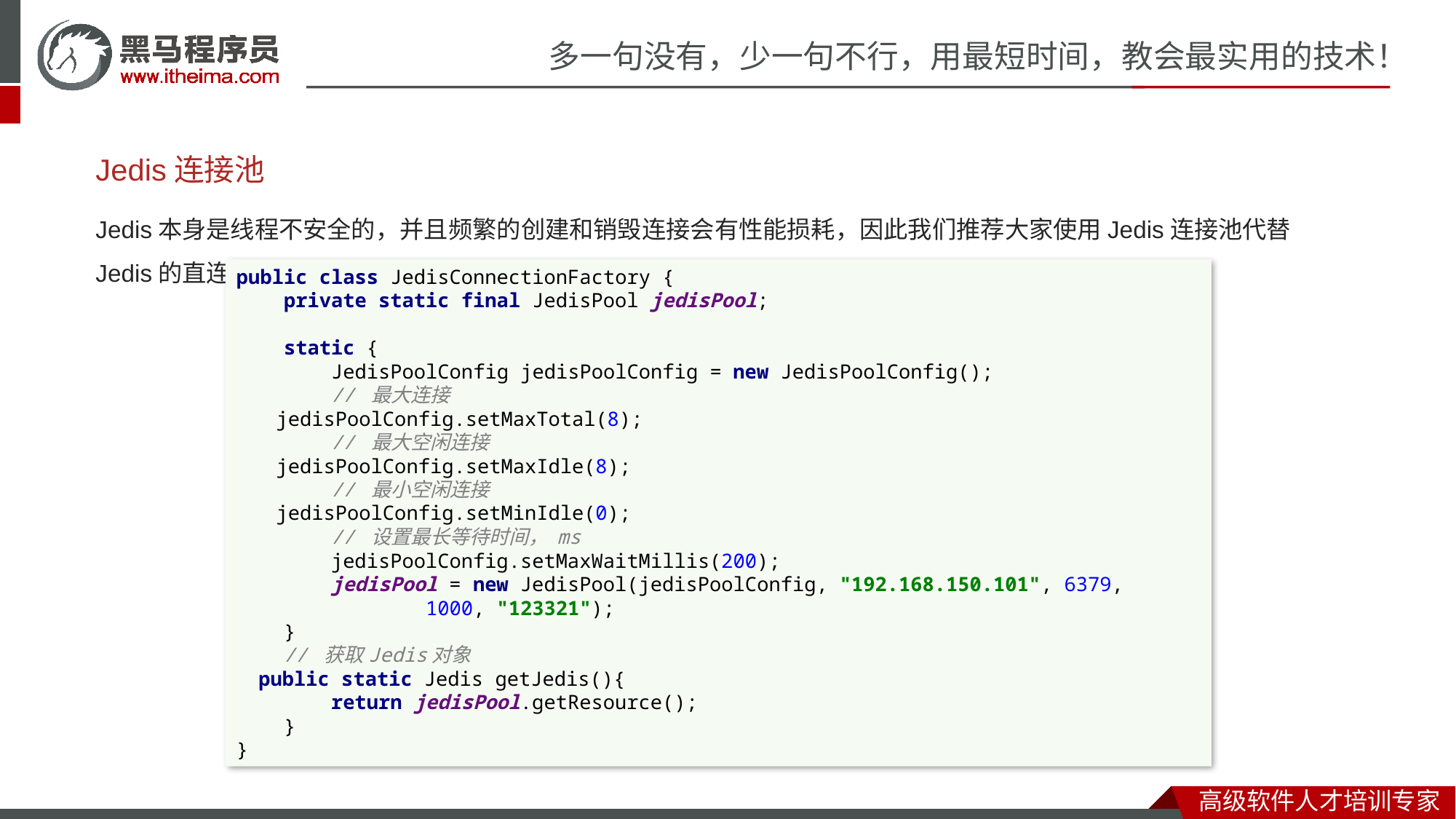

# Jedis连接池
Jedis本身是线程不安全的，并且频繁的创建和销毁连接会有性能损耗，因此我们推荐大家使用Jedis连接池代替Jedis的直连方式。
public class JedisConnectionFactory {
    private static final JedisPool jedisPool;
    static {
        JedisPoolConfig jedisPoolConfig = new JedisPoolConfig();
        // 最大连接
        jedisPoolConfig.setMaxTotal(8);
        // 最大空闲连接
        jedisPoolConfig.setMaxIdle(8);
        // 最小空闲连接
        jedisPoolConfig.setMinIdle(0);
        // 设置最长等待时间， ms
        jedisPoolConfig.setMaxWaitMillis(200);
        jedisPool = new JedisPool(jedisPoolConfig, "192.168.150.101", 6379,
                1000, "123321");
    }
    // 获取Jedis对象
    public static Jedis getJedis(){
        return jedisPool.getResource();
    }
}